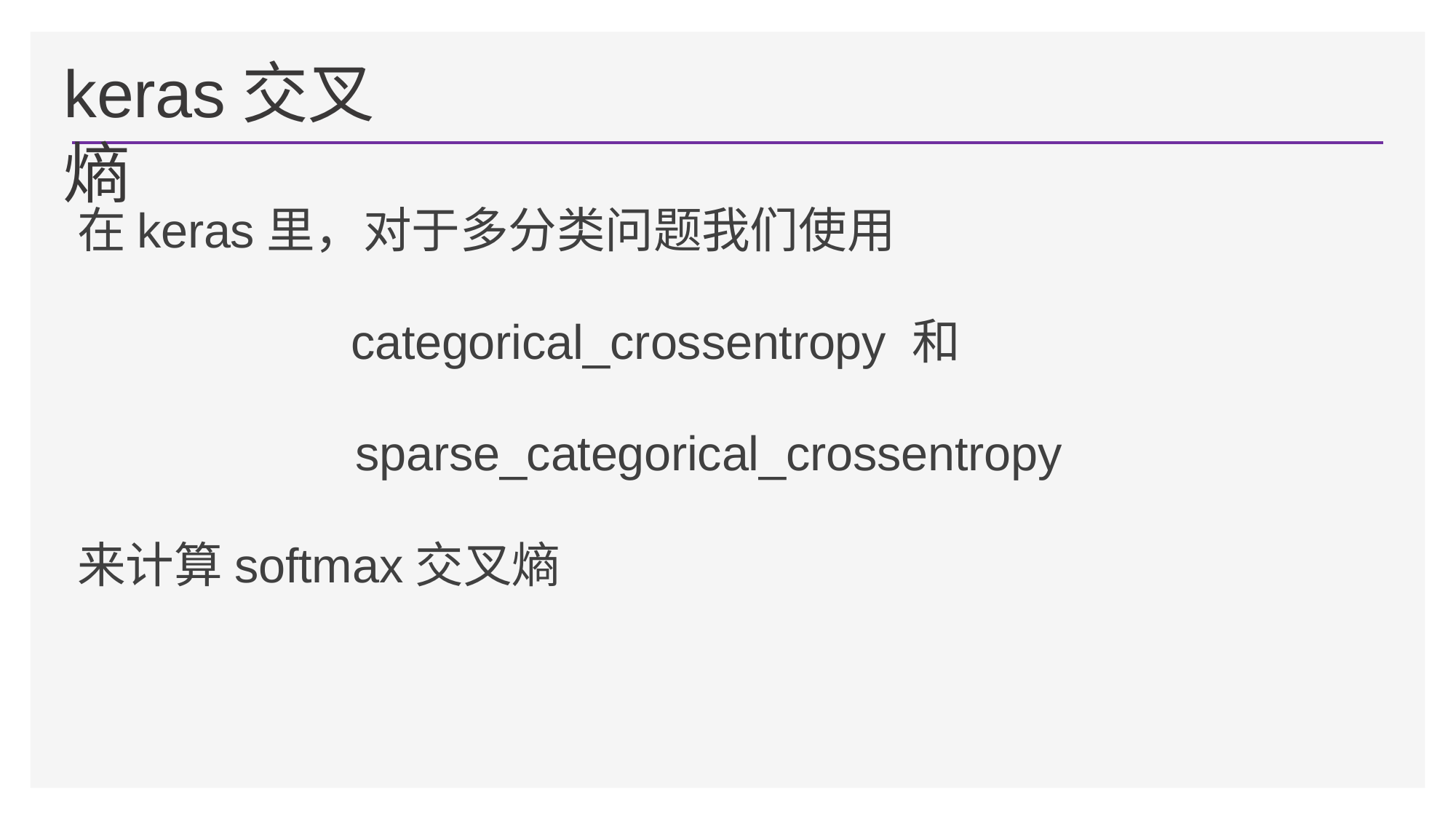

# keras交叉熵
在keras里，对于多分类问题我们使用
categorical_crossentropy 和
sparse_categorical_crossentropy
来计算softmax交叉熵